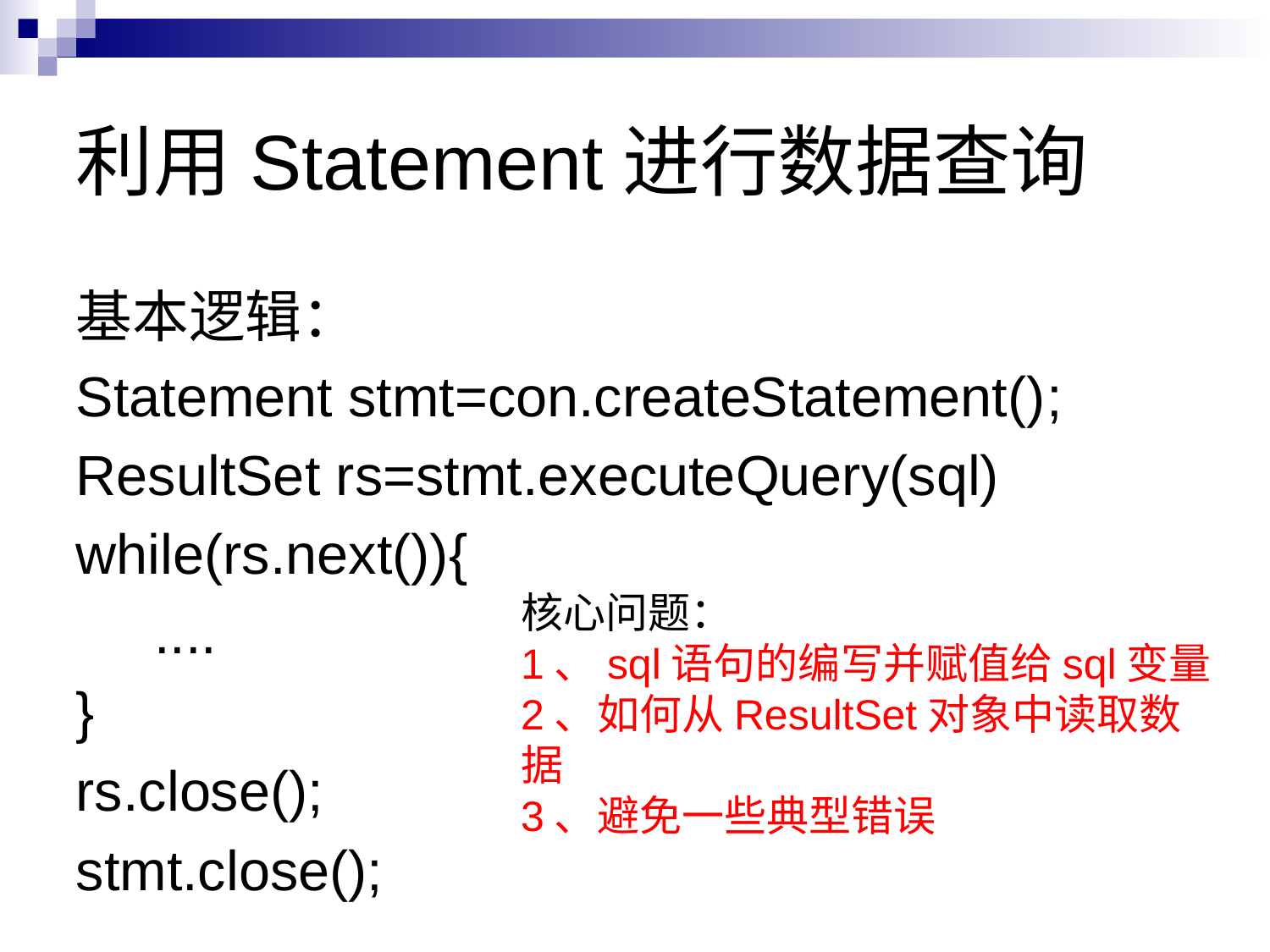

# 利用Statement进行数据查询
基本逻辑：
Statement stmt=con.createStatement();
ResultSet rs=stmt.executeQuery(sql)
while(rs.next()){
     ....
}
rs.close();
stmt.close();
核心问题：
1、sql语句的编写并赋值给sql变量
2、如何从ResultSet对象中读取数据
3、避免一些典型错误